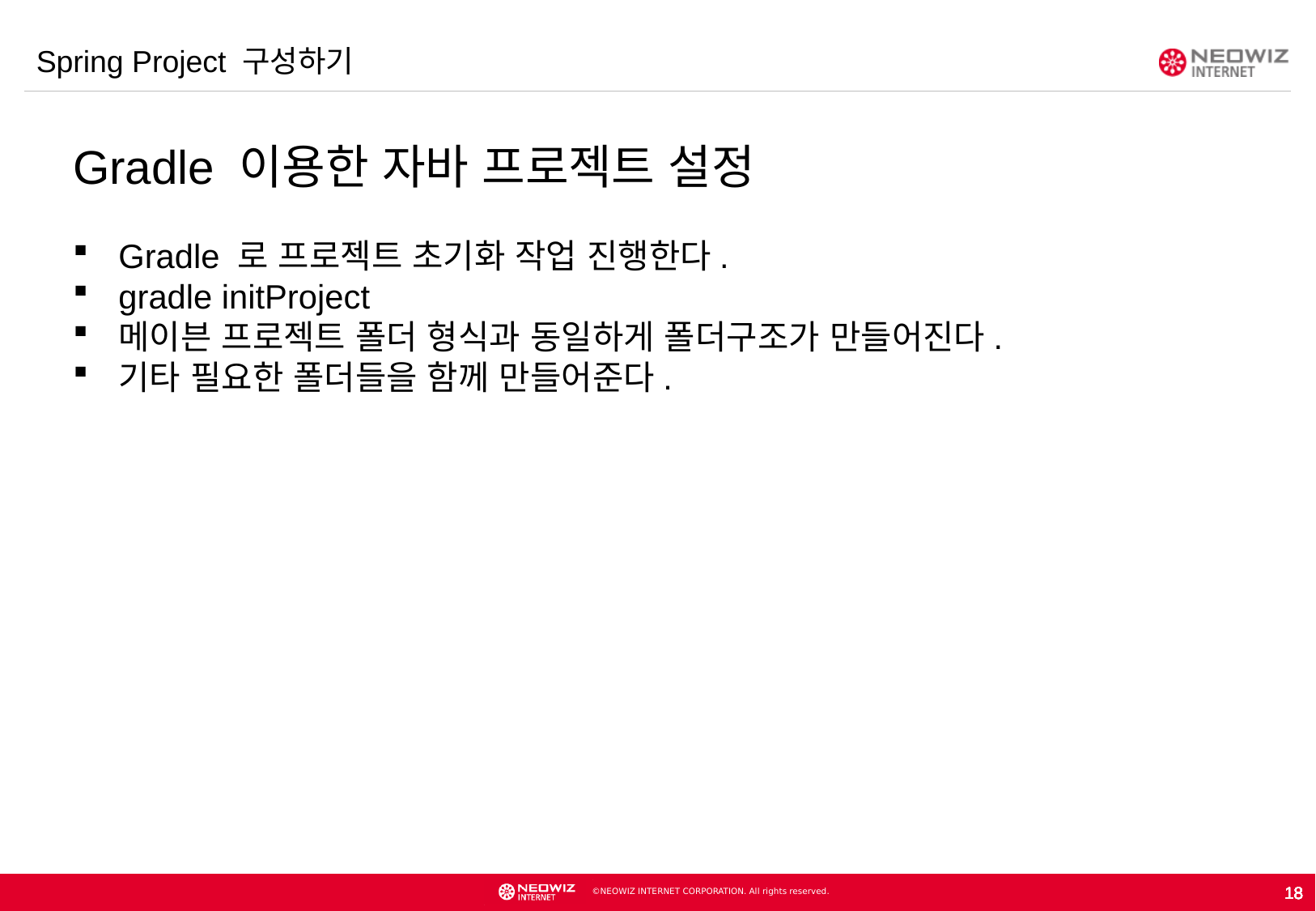

Spring Project 구성하기

Gradle 이용한 자바 프로젝트 설정

Gradle 로 프로젝트 초기화 작업 진행한다.
gradle initProject
메이븐 프로젝트 폴더 형식과 동일하게 폴더구조가 만들어진다.
기타 필요한 폴더들을 함께 만들어준다.

18
18
18
18
18
18
18
18
18